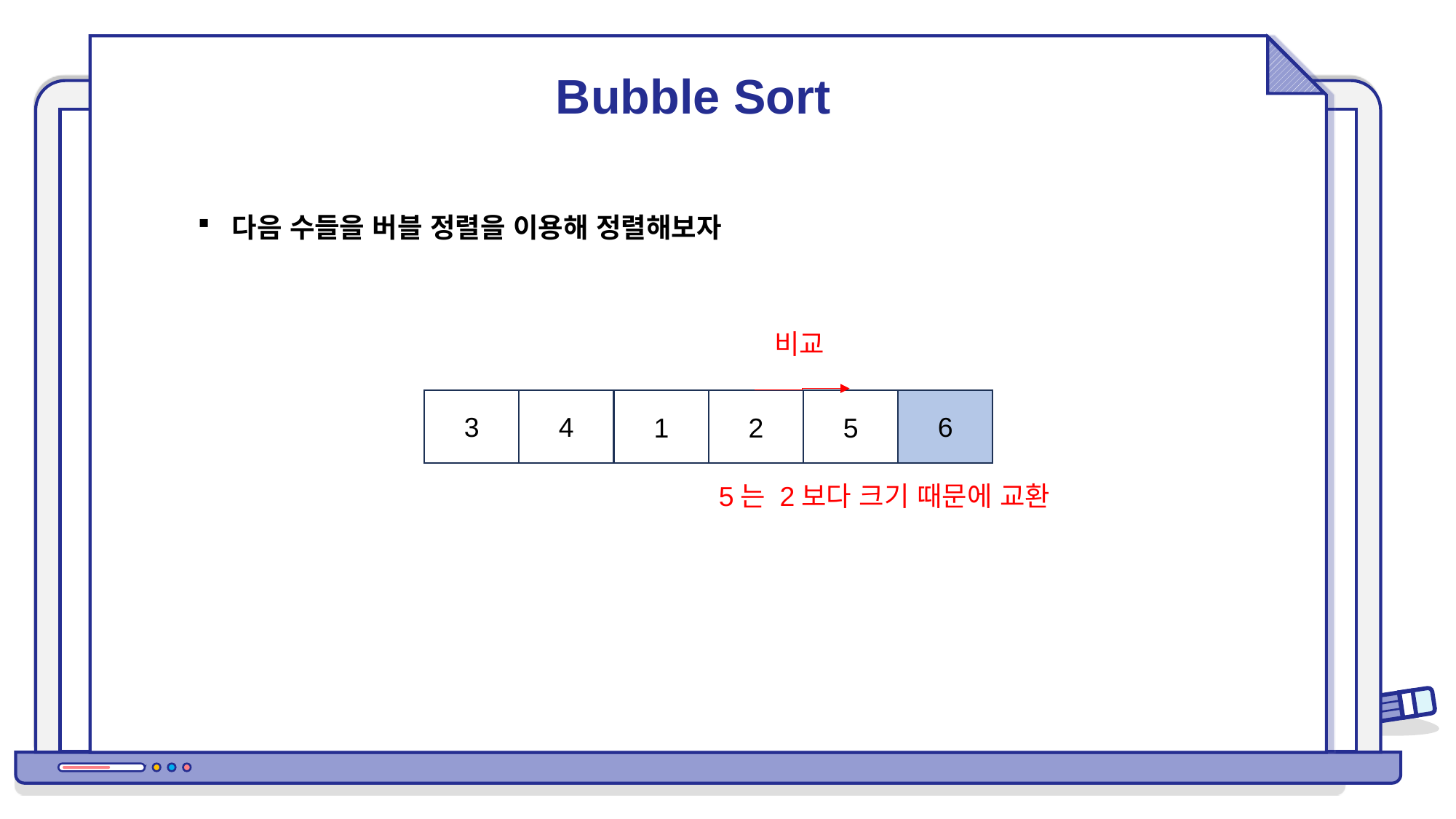

Bubble Sort

다음 수들을 버블 정렬을 이용해 정렬해보자
비교
3
4
6
5
1
2
5는 2보다 크기 때문에 교환